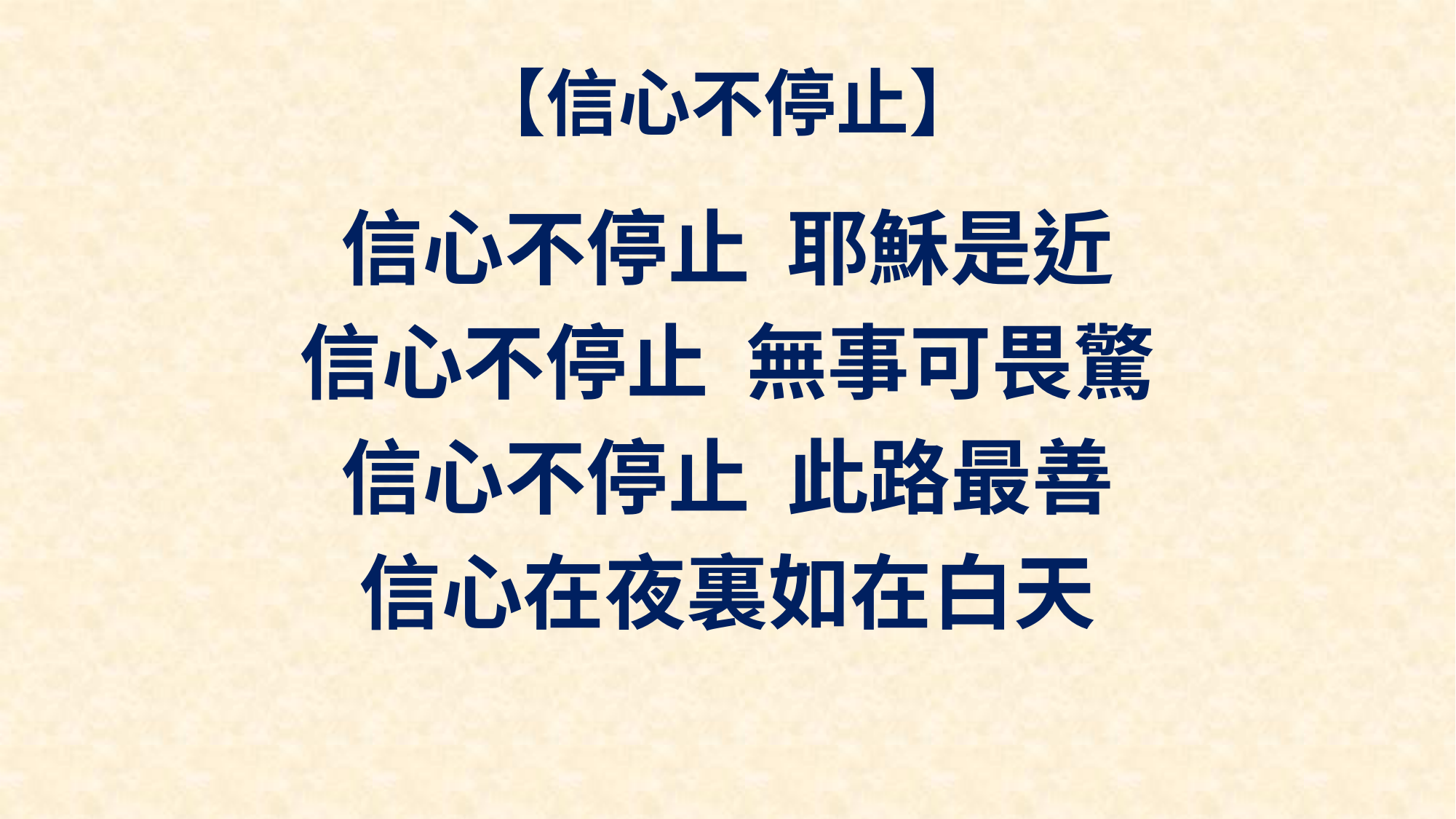

# 【信心不停止】
信心不停止  耶穌是近
信心不停止  無事可畏驚
信心不停止  此路最善
信心在夜裏如在白天